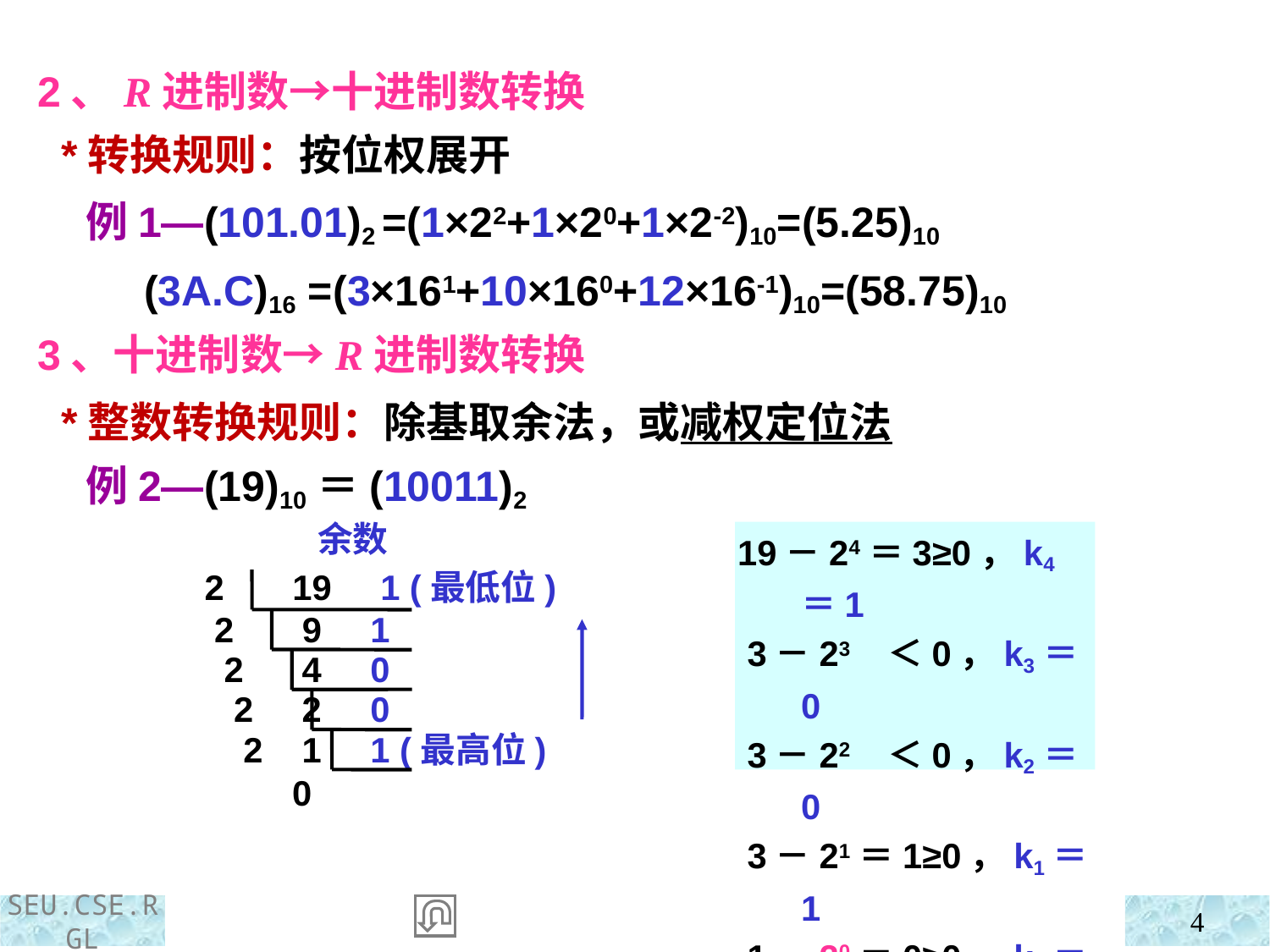

2、R进制数→十进制数转换
  *转换规则：按位权展开
    例1—(101.01)2 =(1×22+1×20+1×2-2)10=(5.25)10
         (3A.C)16 =(3×161+10×160+12×16-1)10=(58.75)10
3、十进制数→R进制数转换
  *整数转换规则：除基取余法，或减权定位法
    例2—(19)10＝(10011)2
             余数
2       19     1 (最低位)
 2       9     1
  2      4     0
   2     2     0
    2    1     1 (最高位)
         0

19－24＝3≥0，k4＝1
 3－23   ＜0，k3＝0
 3－22   ＜0，k2＝0
 3－21＝1≥0，k1＝1
 1－20＝0≥0，k0＝1

4